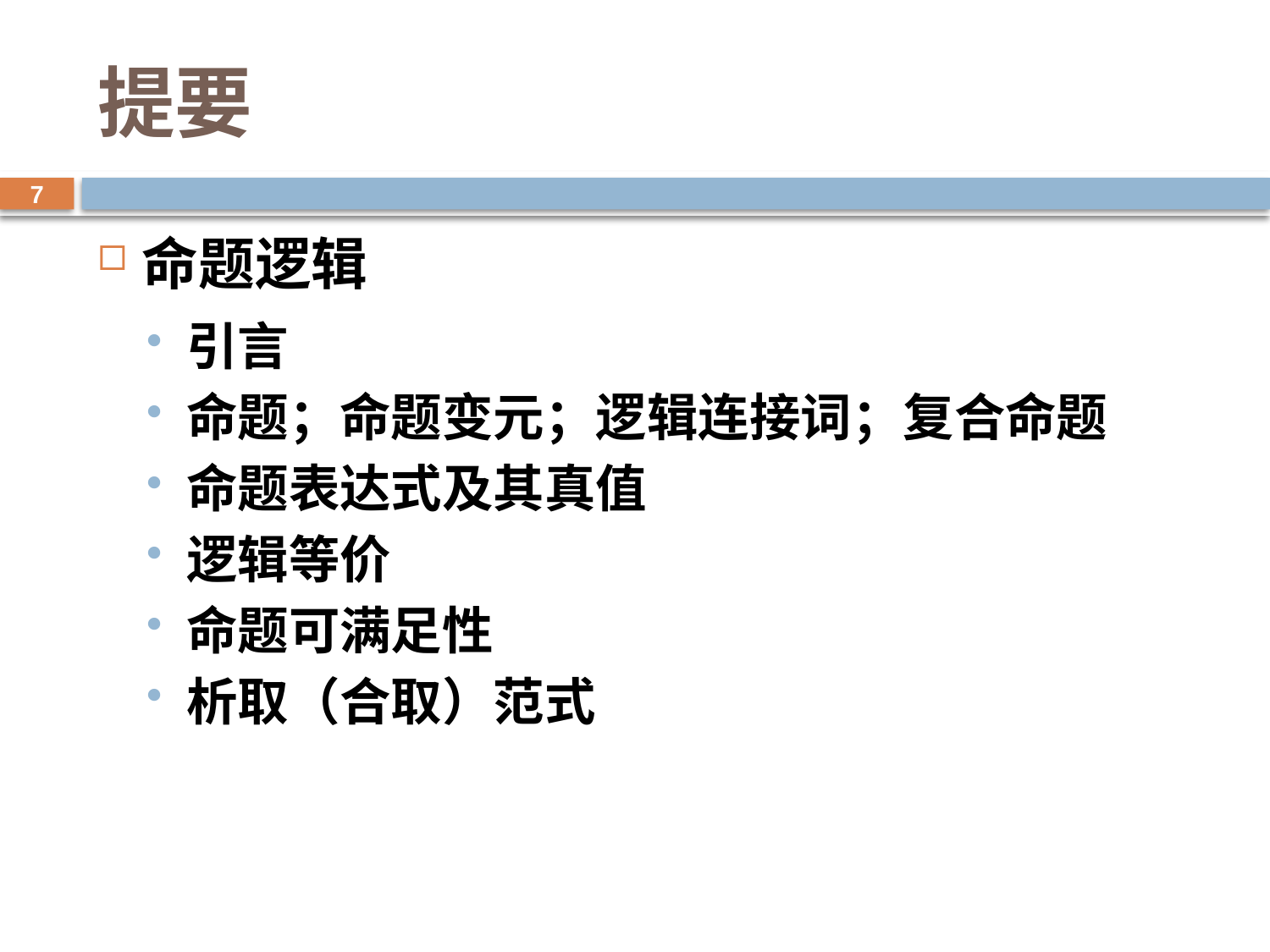

# 提要
7
命题逻辑
引言
命题；命题变元；逻辑连接词；复合命题
命题表达式及其真值
逻辑等价
命题可满足性
析取（合取）范式